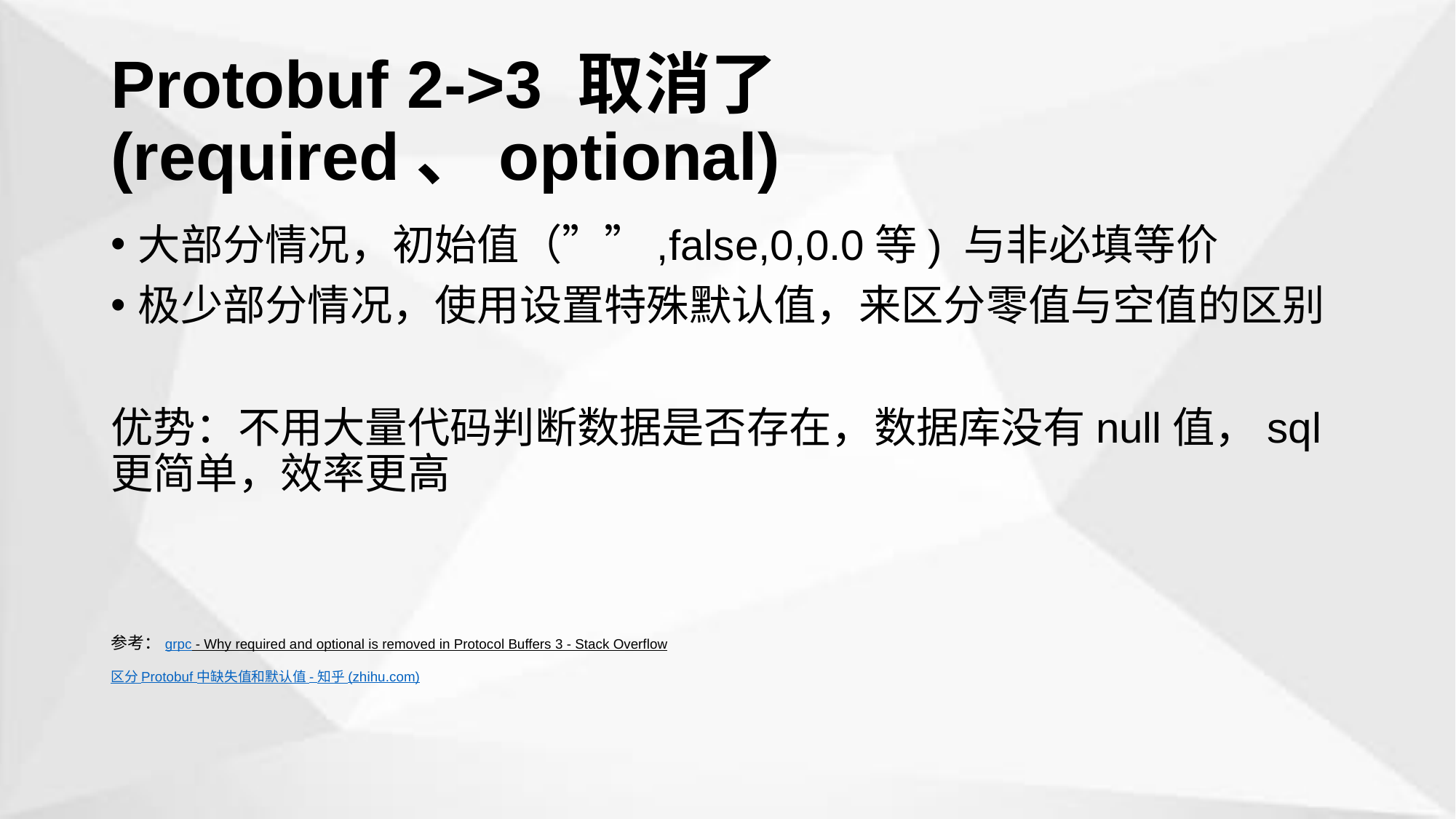

# Protobuf 2->3 取消了(required、optional)
大部分情况，初始值（””,false,0,0.0等) 与非必填等价
极少部分情况，使用设置特殊默认值，来区分零值与空值的区别

优势：不用大量代码判断数据是否存在，数据库没有null值，sql更简单，效率更高

参考：grpc - Why required and optional is removed in Protocol Buffers 3 - Stack Overflow
区分 Protobuf 中缺失值和默认值 - 知乎 (zhihu.com)